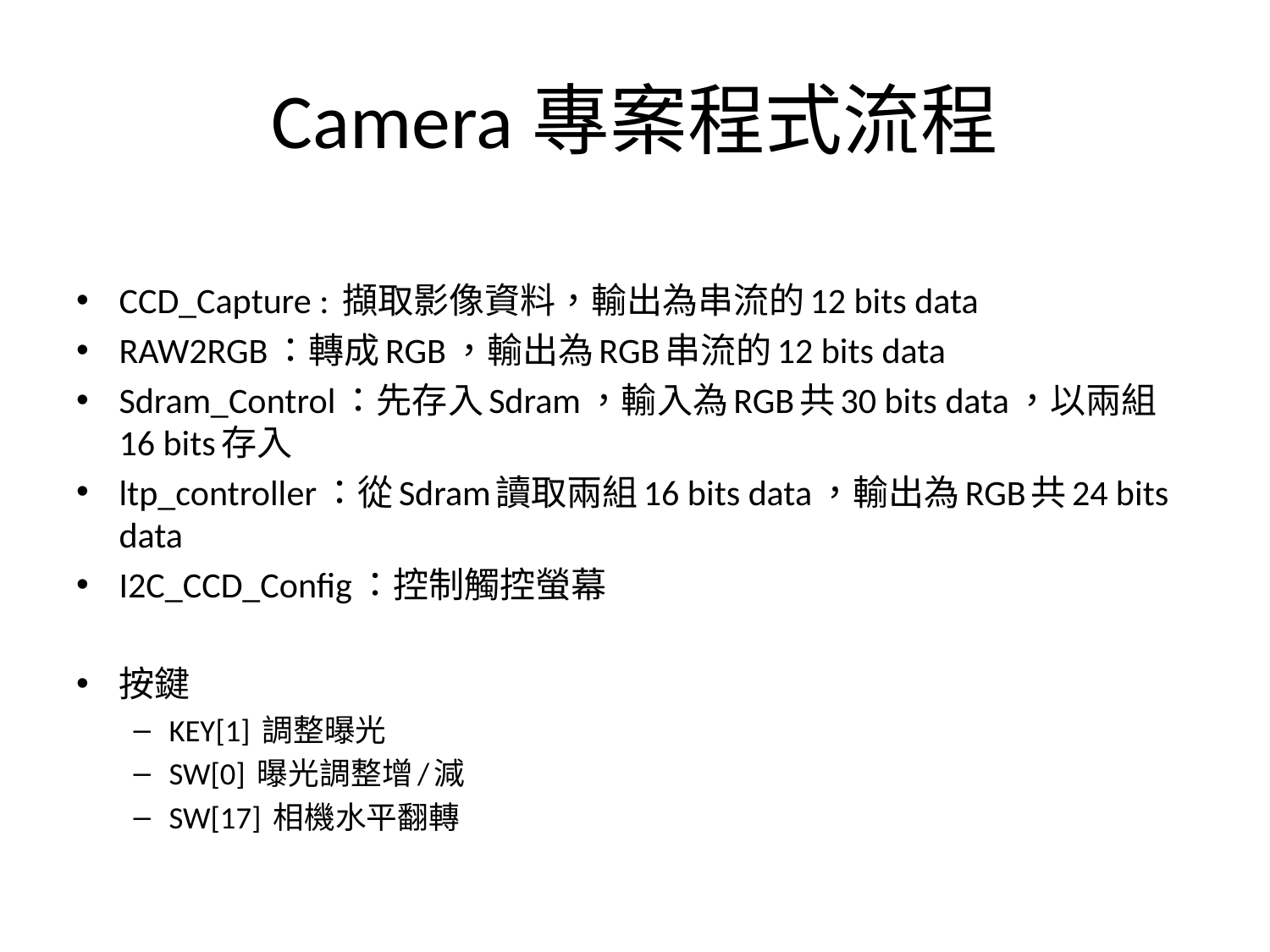

# Camera專案程式流程

CCD_Capture : 擷取影像資料，輸出為串流的12 bits data
RAW2RGB：轉成RGB，輸出為RGB串流的12 bits data
Sdram_Control：先存入Sdram，輸入為RGB共30 bits data，以兩組16 bits存入
ltp_controller：從Sdram讀取兩組16 bits data，輸出為RGB共24 bits data
I2C_CCD_Config：控制觸控螢幕

按鍵
KEY[1] 調整曝光
SW[0] 曝光調整增/減
SW[17] 相機水平翻轉